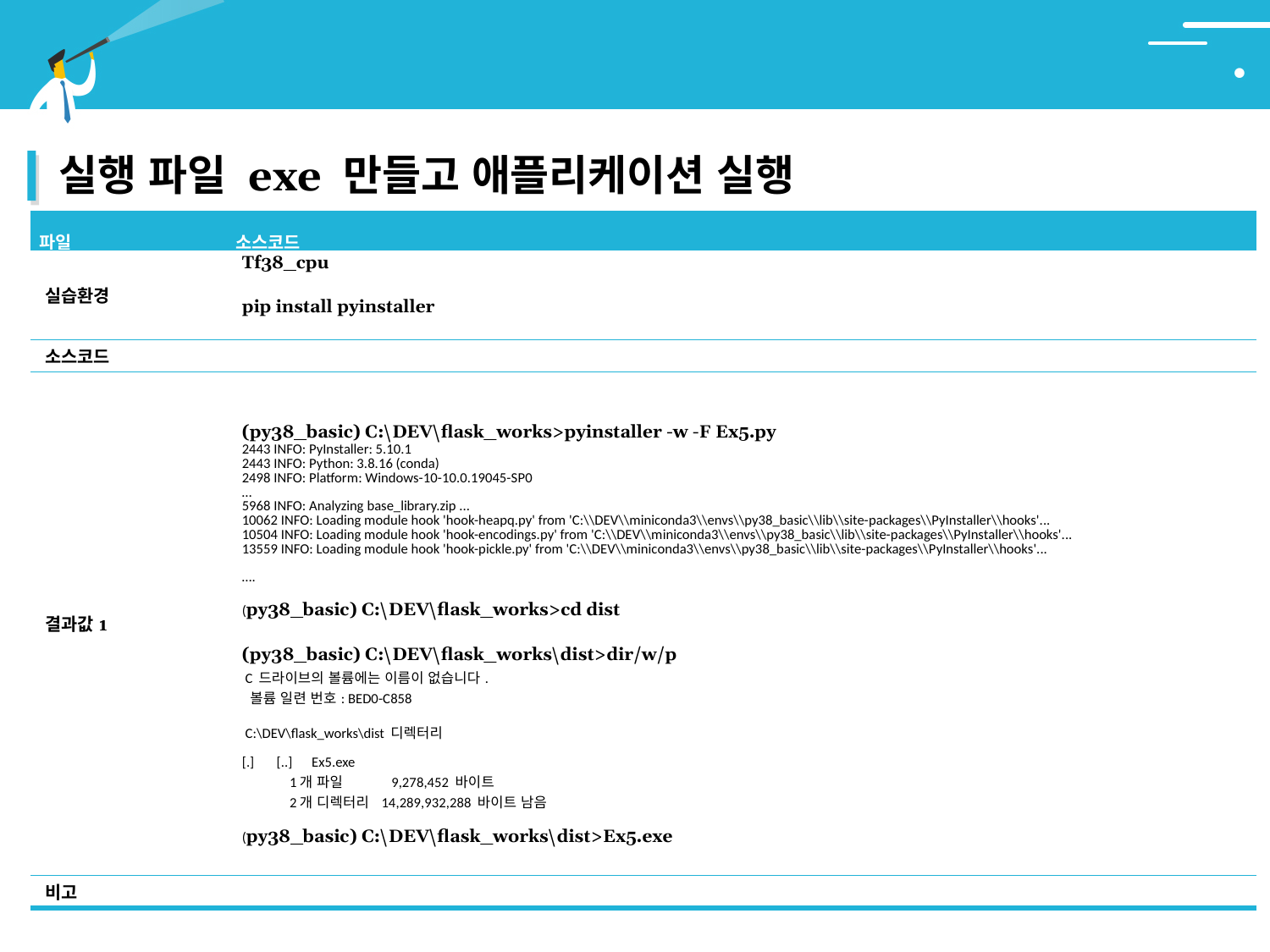

# 참고
실행 파일 exe 만들고 애플리케이션 실행

| 파일 | 소스코드 |
| --- | --- |
| 실습환경 | Tf38\_cpu pip install pyinstaller |
| 소스코드 |  |
| 결과값1 | (py38\_basic) C:\DEV\flask\_works>pyinstaller -w -F Ex5.py 2443 INFO: PyInstaller: 5.10.1 2443 INFO: Python: 3.8.16 (conda) 2498 INFO: Platform: Windows-10-10.0.19045-SP0 … 5968 INFO: Analyzing base\_library.zip ... 10062 INFO: Loading module hook 'hook-heapq.py' from 'C:\\DEV\\miniconda3\\envs\\py38\_basic\\lib\\site-packages\\PyInstaller\\hooks'... 10504 INFO: Loading module hook 'hook-encodings.py' from 'C:\\DEV\\miniconda3\\envs\\py38\_basic\\lib\\site-packages\\PyInstaller\\hooks'... 13559 INFO: Loading module hook 'hook-pickle.py' from 'C:\\DEV\\miniconda3\\envs\\py38\_basic\\lib\\site-packages\\PyInstaller\\hooks'... …. (py38\_basic) C:\DEV\flask\_works>cd dist (py38\_basic) C:\DEV\flask\_works\dist>dir/w/p C 드라이브의 볼륨에는 이름이 없습니다. 볼륨 일련 번호: BED0-C858 C:\DEV\flask\_works\dist 디렉터리 [.] [..] Ex5.exe 1개 파일 9,278,452 바이트 2개 디렉터리 14,289,932,288 바이트 남음 (py38\_basic) C:\DEV\flask\_works\dist>Ex5.exe |
| 비고 |  |